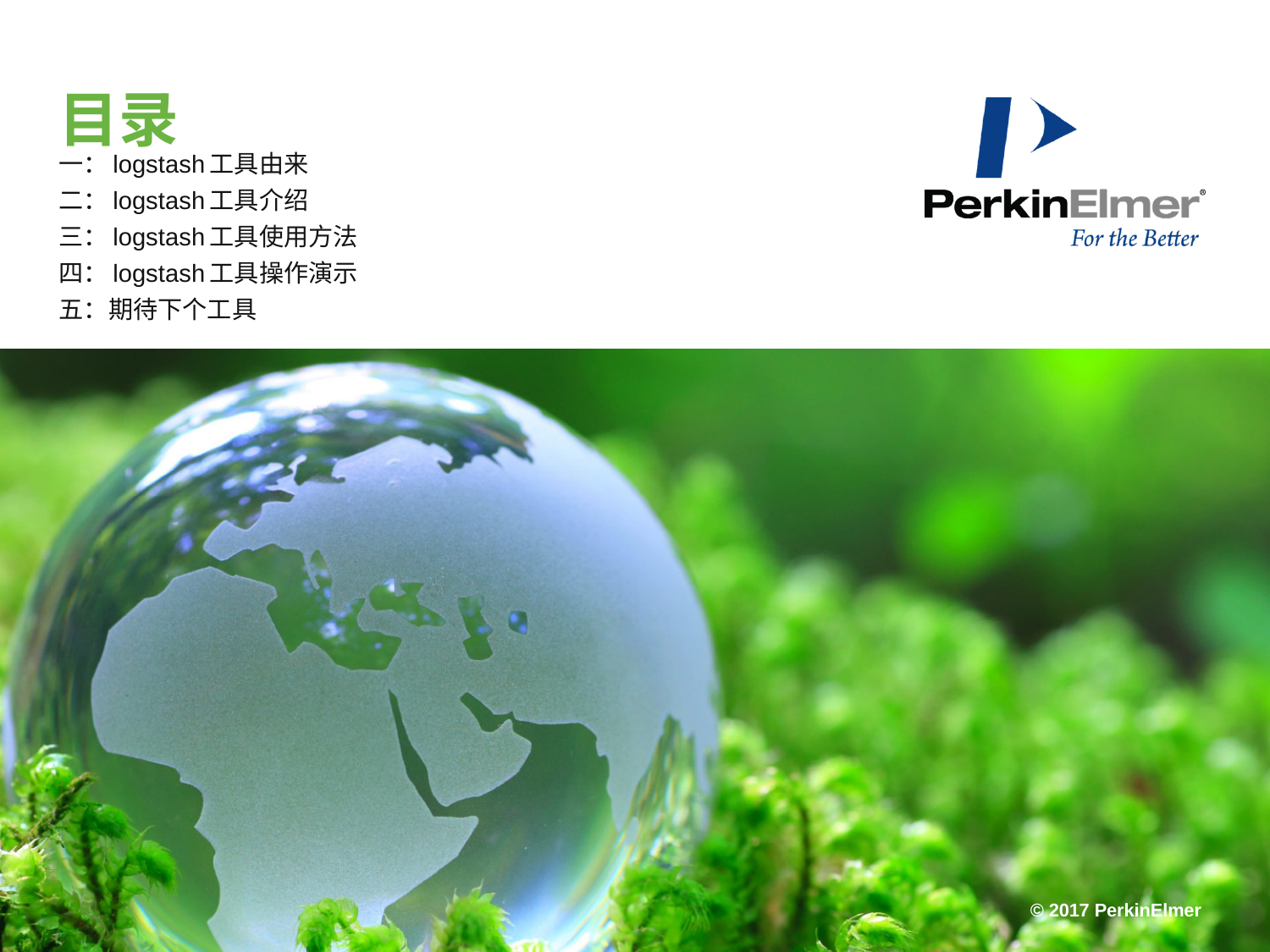

# 目录
一：logstash工具由来
二：logstash工具介绍
三：logstash工具使用方法
四：logstash工具操作演示
五：期待下个工具